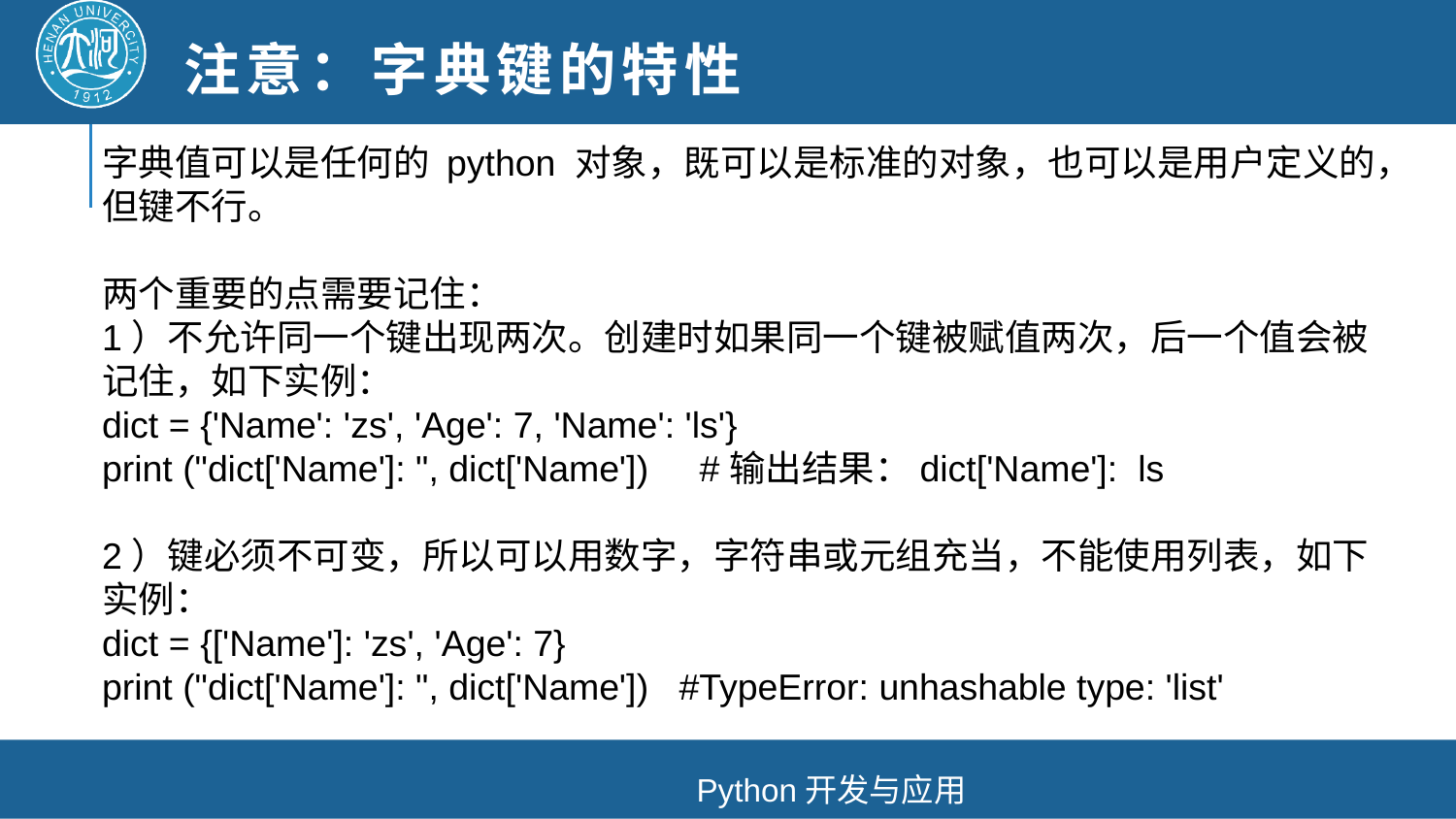

注意：字典键的特性
字典值可以是任何的 python 对象，既可以是标准的对象，也可以是用户定义的，但键不行。

两个重要的点需要记住：
1）不允许同一个键出现两次。创建时如果同一个键被赋值两次，后一个值会被记住，如下实例：
dict = {'Name': 'zs', 'Age': 7, 'Name': 'ls'}
print ("dict['Name']: ", dict['Name'])     #输出结果：dict['Name']:  ls

2）键必须不可变，所以可以用数字，字符串或元组充当，不能使用列表，如下实例：
dict = {['Name']: 'zs', 'Age': 7}
print ("dict['Name']: ", dict['Name'])   #TypeError: unhashable type: 'list'

Python开发与应用
23